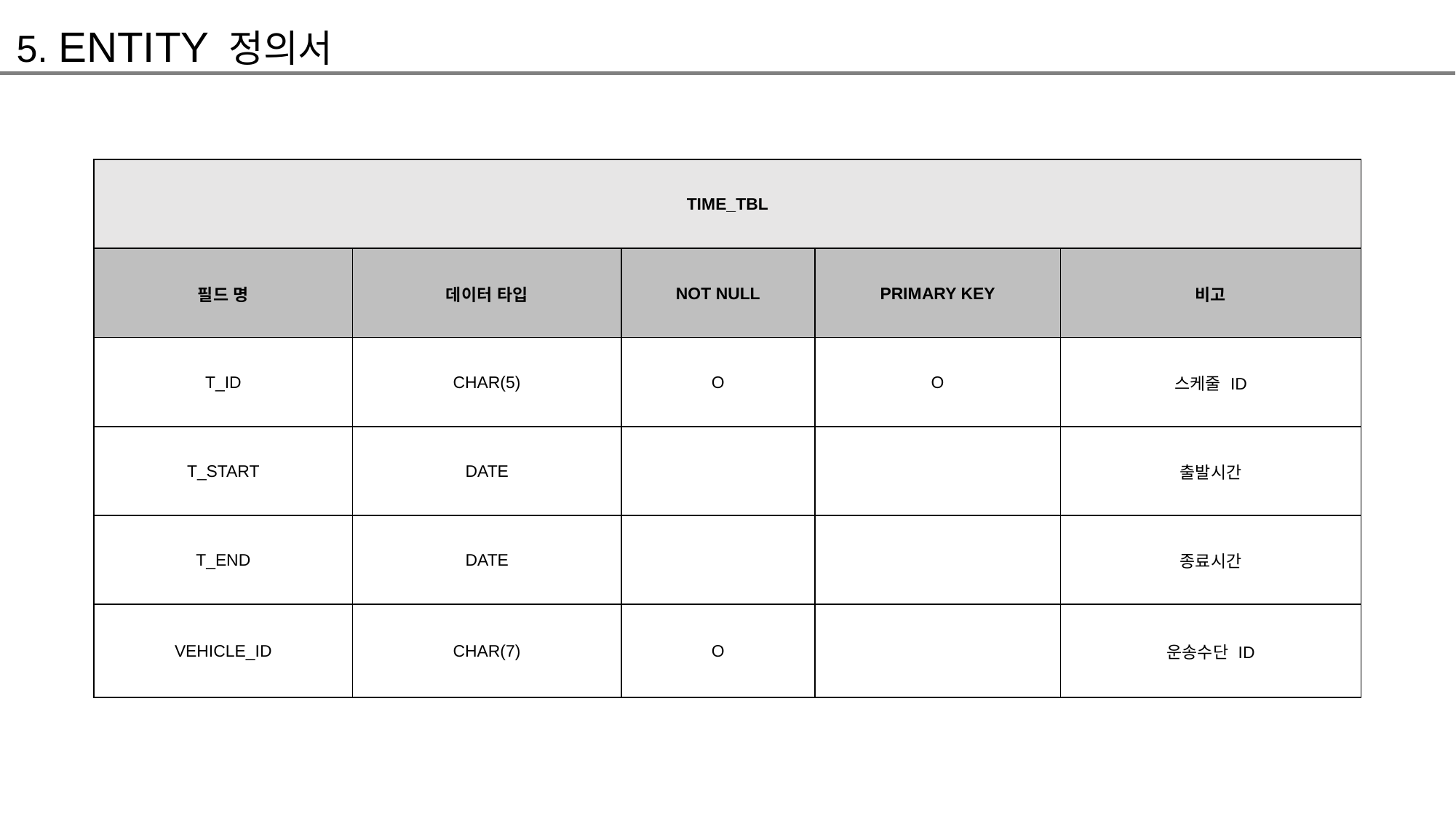

5. ENTITY 정의서
| TIME\_TBL |  |  |  |  |
| --- | --- | --- | --- | --- |
| 필드 명 | 데이터 타입 | NOT NULL | PRIMARY KEY | 비고 |
| T\_ID | CHAR(5) | O | O | 스케줄 ID |
| T\_START | DATE |  |  | 출발시간 |
| T\_END | DATE |  |  | 종료시간 |
| VEHICLE\_ID | CHAR(7) | O |  | 운송수단 ID |